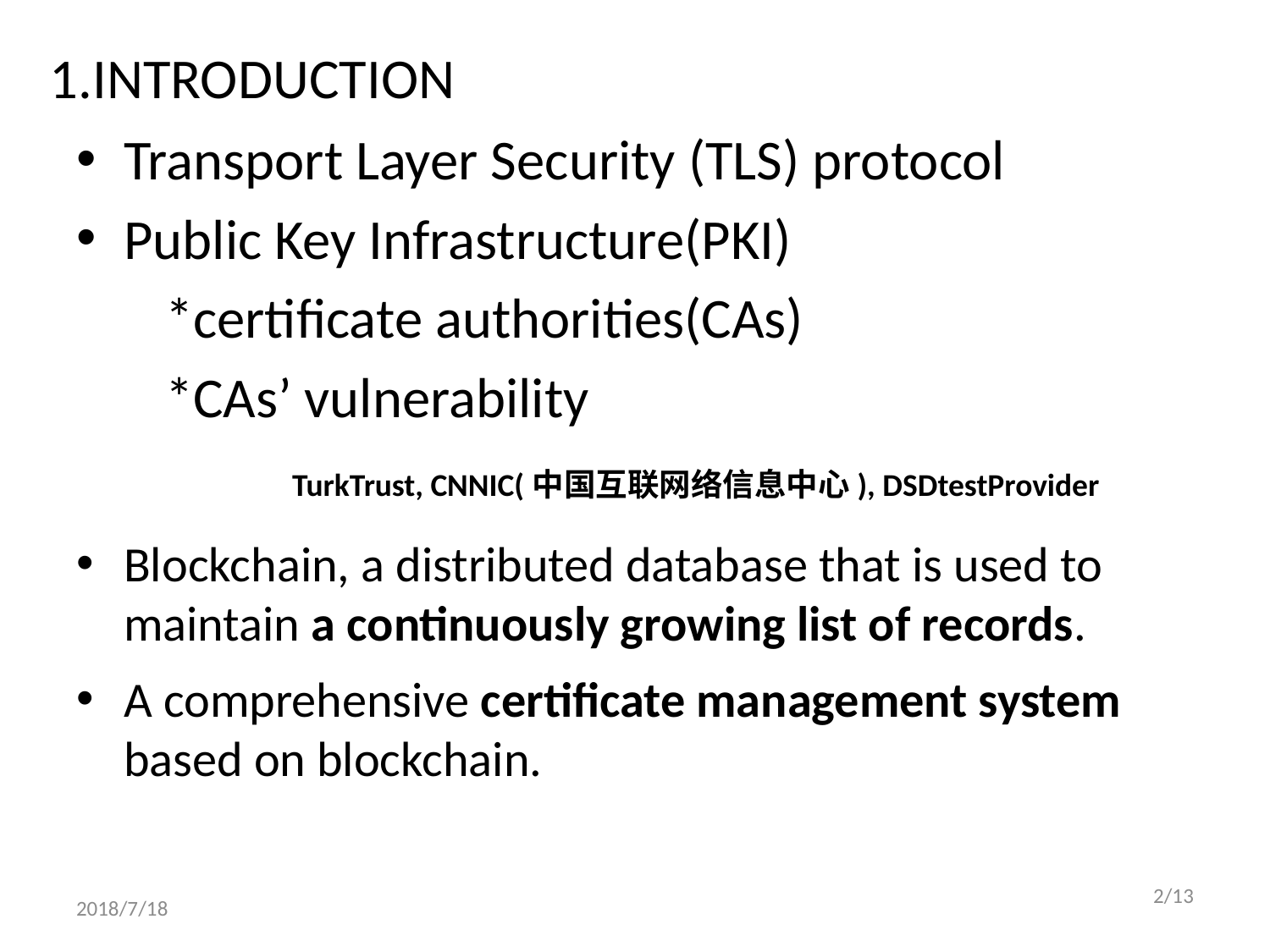

1.INTRODUCTION
#
Transport Layer Security (TLS) protocol
Public Key Infrastructure(PKI)
       *certificate authorities(CAs)
       *CAs’ vulnerability
                 TurkTrust, CNNIC(中国互联网络信息中心), DSDtestProvider

Blockchain, a distributed database that is used to maintain a continuously growing list of records.

A comprehensive certificate management system based on blockchain.

2018/7/18
2/13